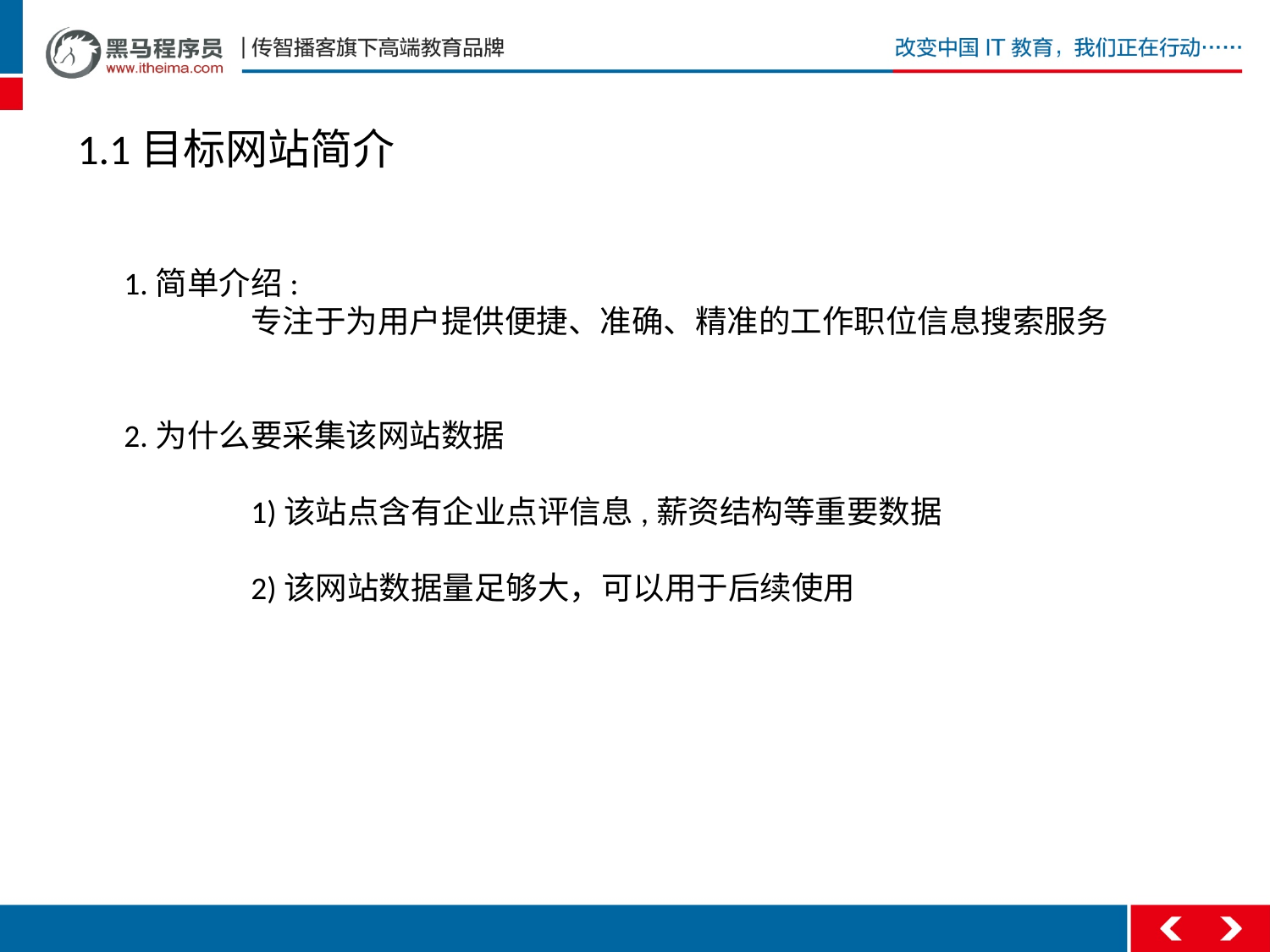

1.1目标网站简介

1.简单介绍:
	专注于为用户提供便捷、准确、精准的工作职位信息搜索服务

2.为什么要采集该网站数据

	1)该站点含有企业点评信息,薪资结构等重要数据

	2)该网站数据量足够大，可以用于后续使用